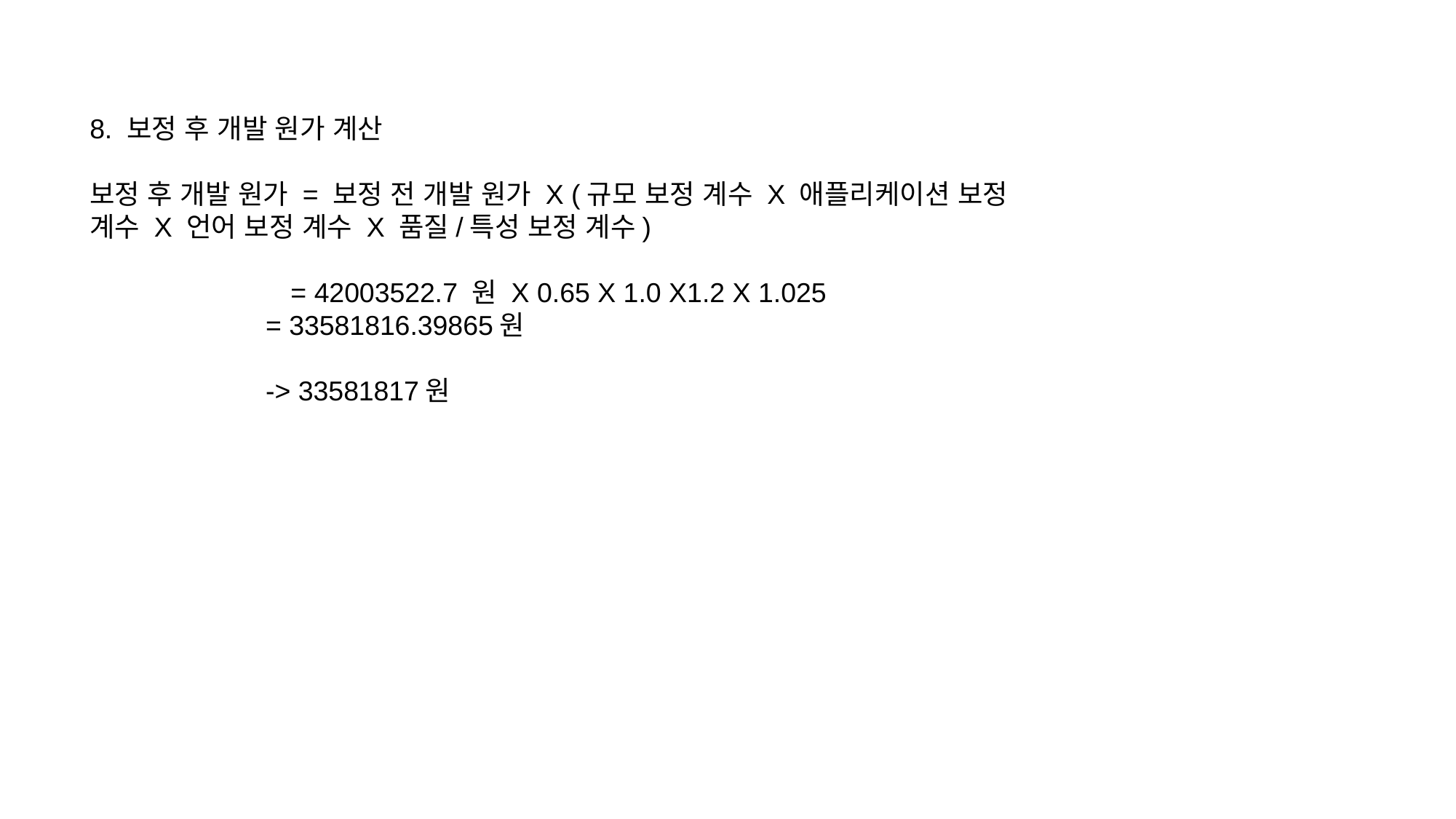

8. 보정 후 개발 원가 계산

보정 후 개발 원가 = 보정 전 개발 원가 X (규모 보정 계수 X 애플리케이션 보정 계수 X 언어 보정 계수 X 품질/특성 보정 계수)

	            = 42003522.7 원 X 0.65 X 1.0 X1.2 X 1.025
                       = 33581816.39865원

                       -> 33581817원